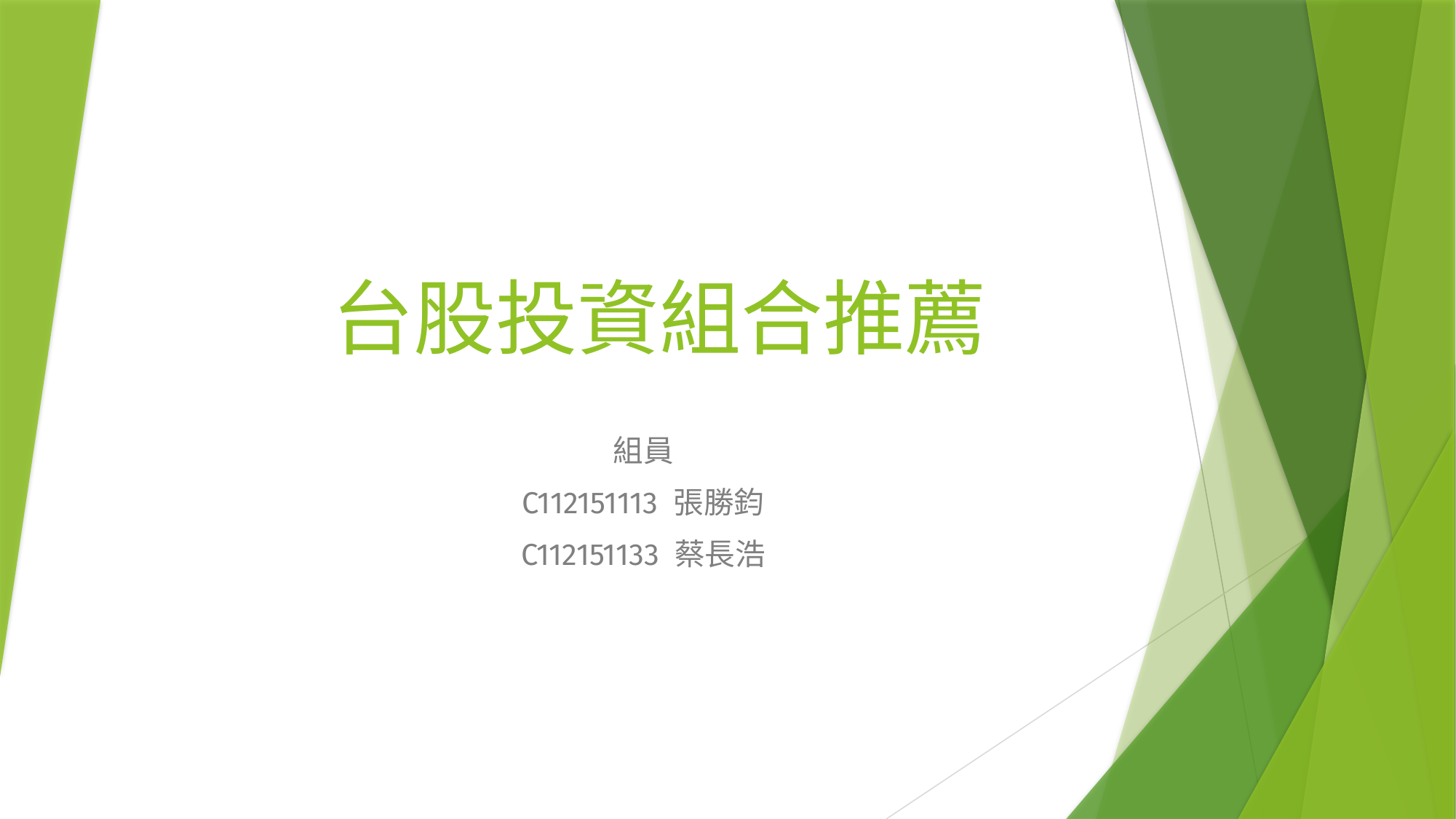

# 台股投資組合推薦
組員
C112151113 張勝鈞
C112151133 蔡長浩